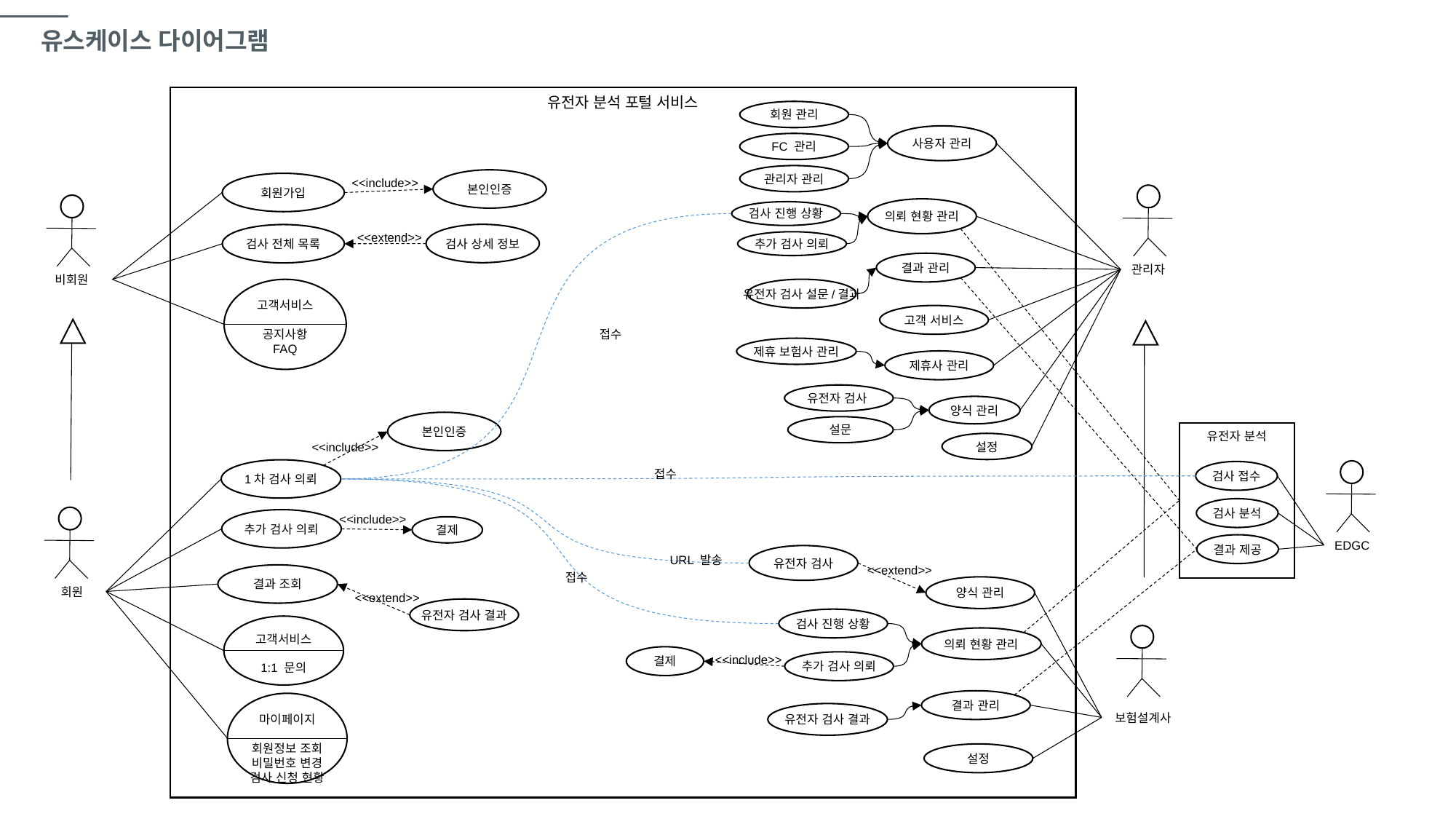

# 유스케이스 다이어그램
유전자 분석 포털 서비스
회원 관리
사용자 관리
FC 관리
관리자 관리
본인인증
<<include>>
회원가입

관리자

비회원
의뢰 현황 관리
검사 진행 상황
검사 상세 정보
검사 전체 목록
<<extend>>
추가 검사 의뢰
결과 관리
유전자 검사 설문/결과
고객서비스

공지사항
FAQ

고객 서비스

접수
제휴 보험사 관리
제휴사 관리
유전자 검사
양식 관리
본인인증
설문
유전자 분석
설정
<<include>>
1차 검사 의뢰

EDGC
접수
검사 접수
검사 분석
<<include>>

회원
추가 검사 의뢰
결제
결과 제공
유전자 검사
URL 발송
<<extend>>
접수
결과 조회
양식 관리
<<extend>>
유전자 검사 결과
검사 진행 상황
고객서비스

1:1 문의

보험설계사
의뢰 현황 관리
결제
<<include>>
추가 검사 의뢰
결과 관리
마이페이지

회원정보 조회
비밀번호 변경
검사 신청 현황

유전자 검사 결과
설정